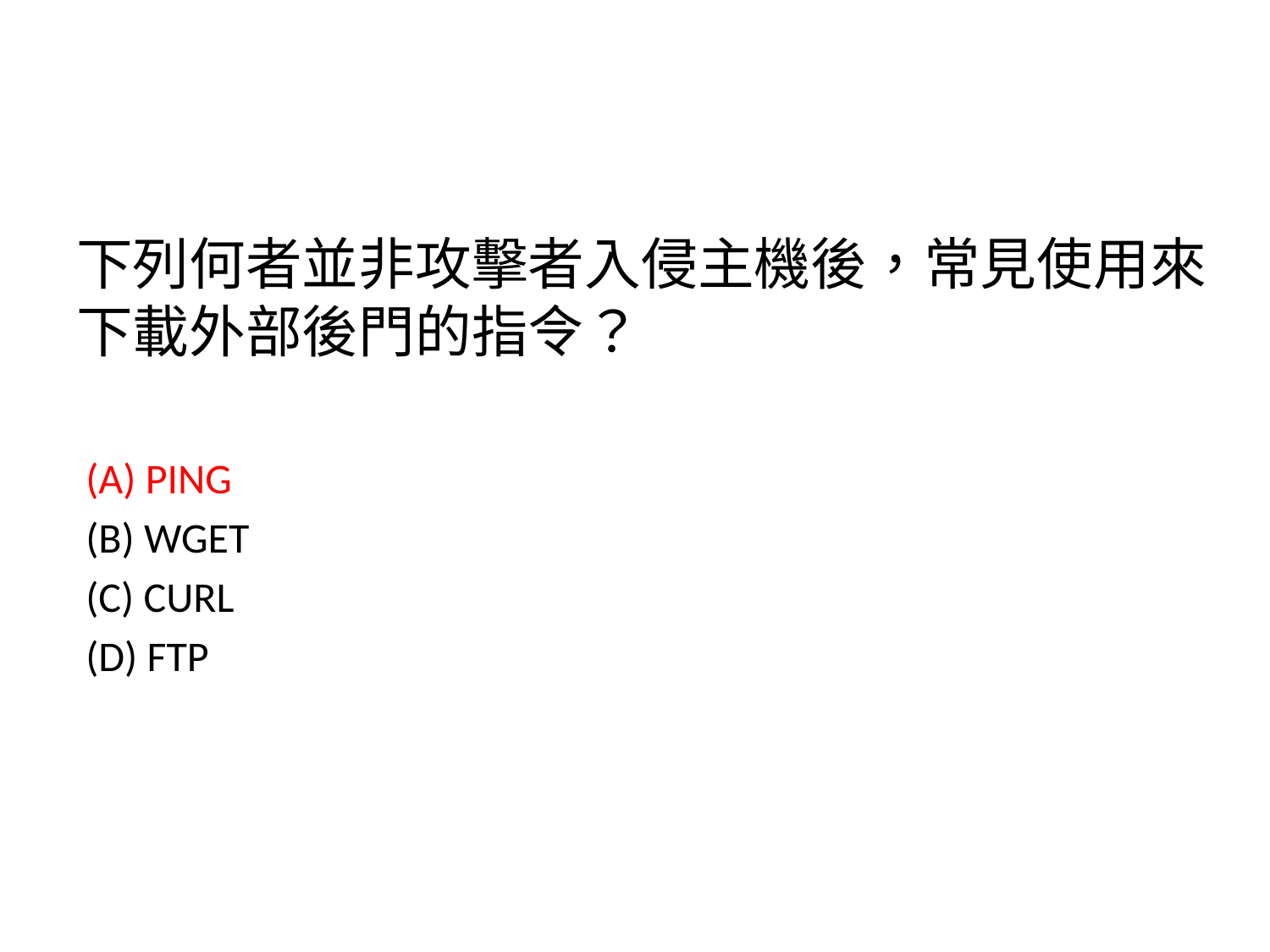

下列何者並非攻擊者入侵主機後，常見使用來下載外部後門的指令？

 (A) PING
 (B) WGET
 (C) CURL
 (D) FTP